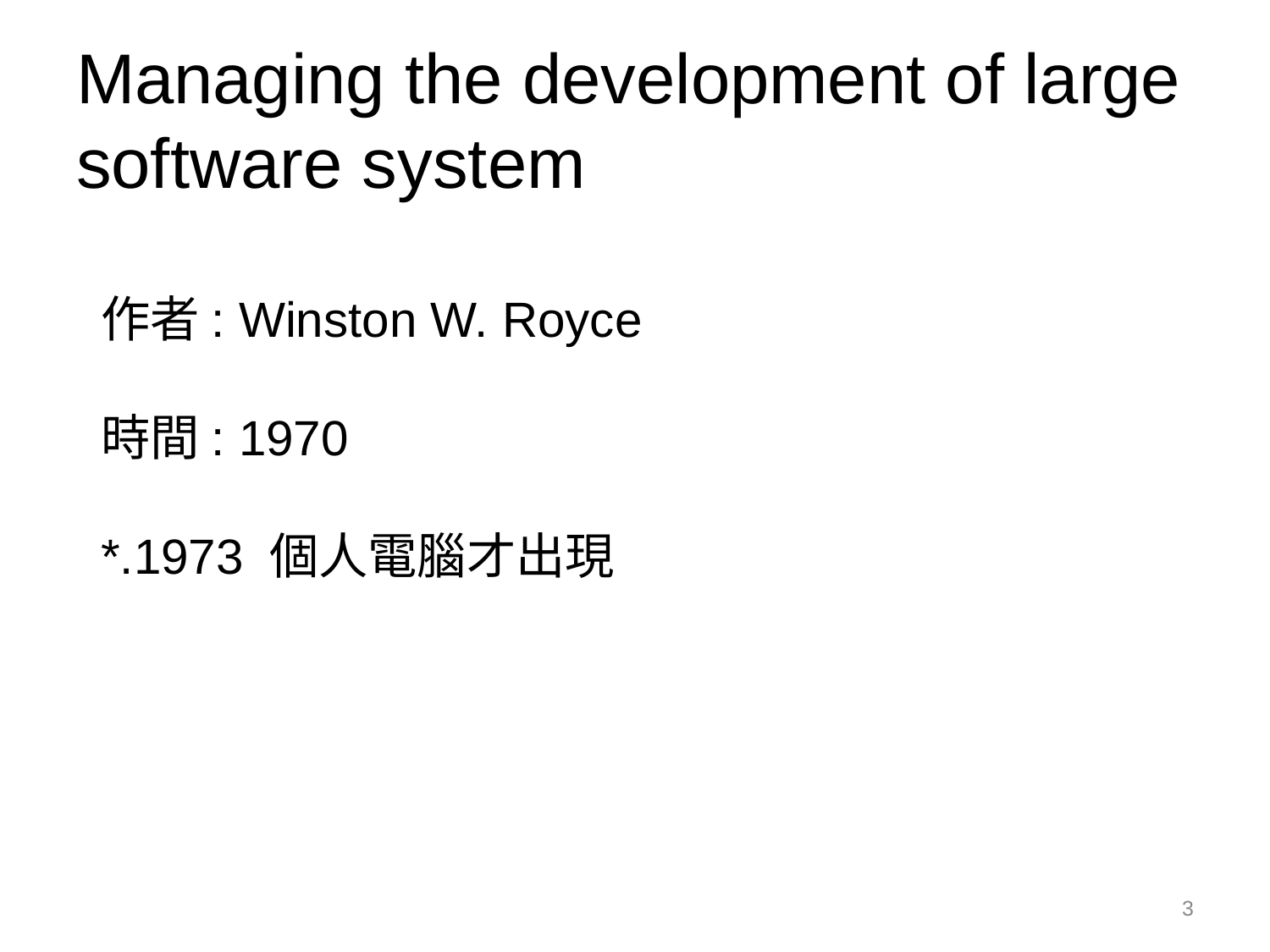

# Managing the development of large software system

作者: Winston W. Royce

時間: 1970

*.1973 個人電腦才出現
3